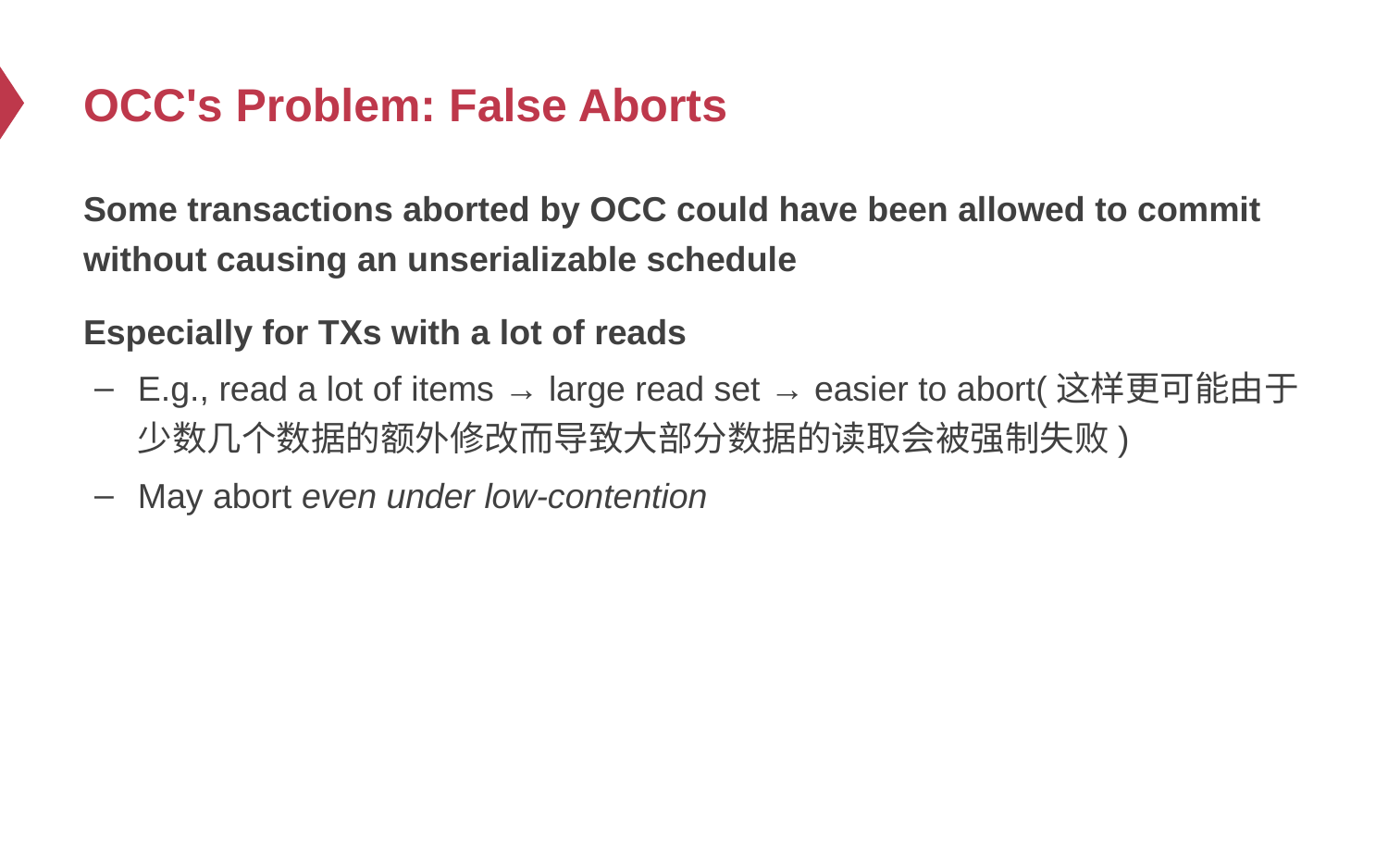

# OCC's Problem: False Aborts
Some transactions aborted by OCC could have been allowed to commit without causing an unserializable schedule
Especially for TXs with a lot of reads
E.g., read a lot of items → large read set → easier to abort(这样更可能由于少数几个数据的额外修改而导致大部分数据的读取会被强制失败)
May abort even under low-contention
50